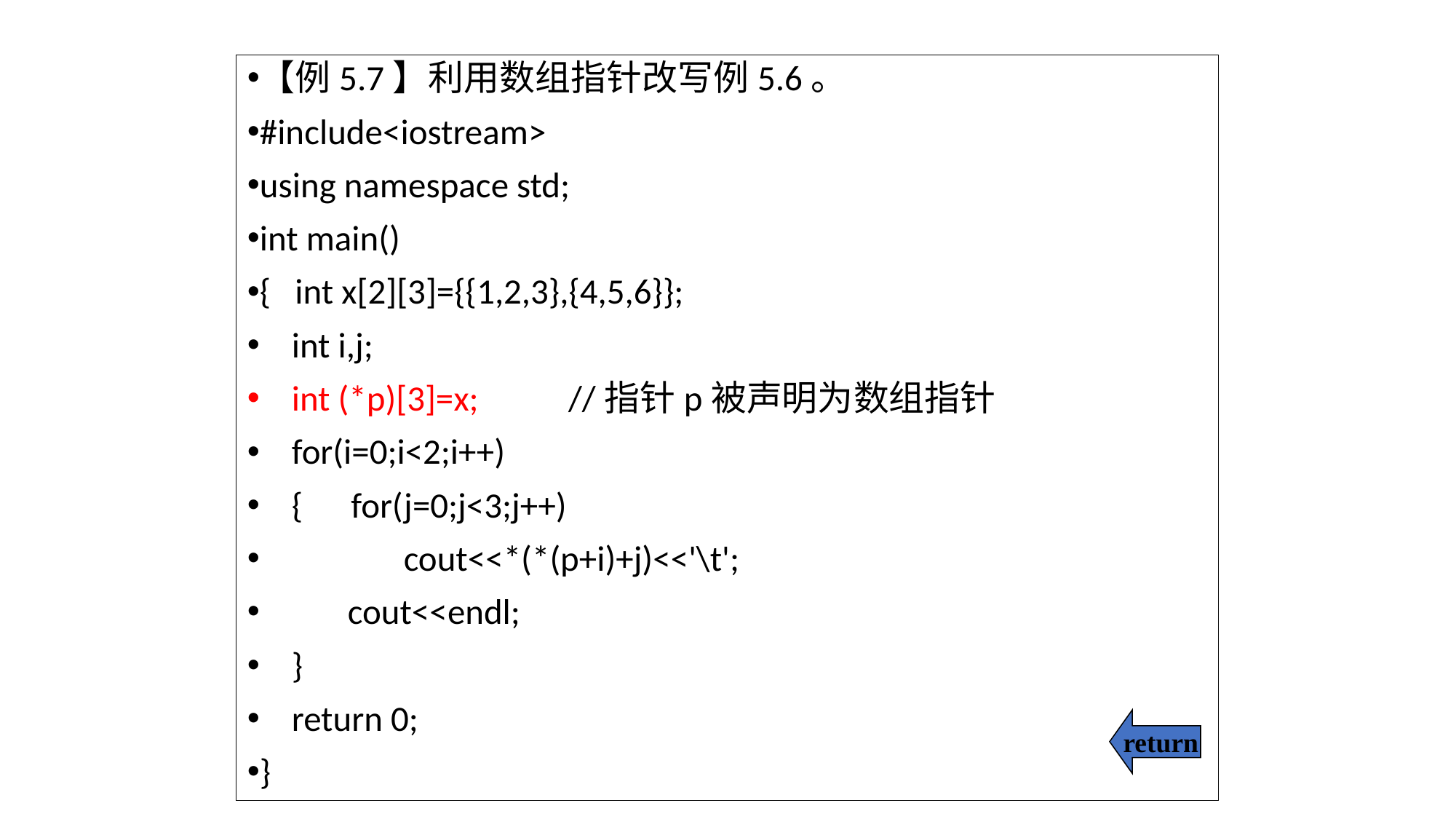

【例5.7】利用数组指针改写例5.6。
#include<iostream>
using namespace std;
int main()
{   int x[2][3]={{1,2,3},{4,5,6}};
    int i,j;
    int (*p)[3]=x;        	//指针p被声明为数组指针
    for(i=0;i<2;i++)
    {      for(j=0;j<3;j++)
                  cout<<*(*(p+i)+j)<<'\t';
           cout<<endl;
    }
    return 0;
}
return